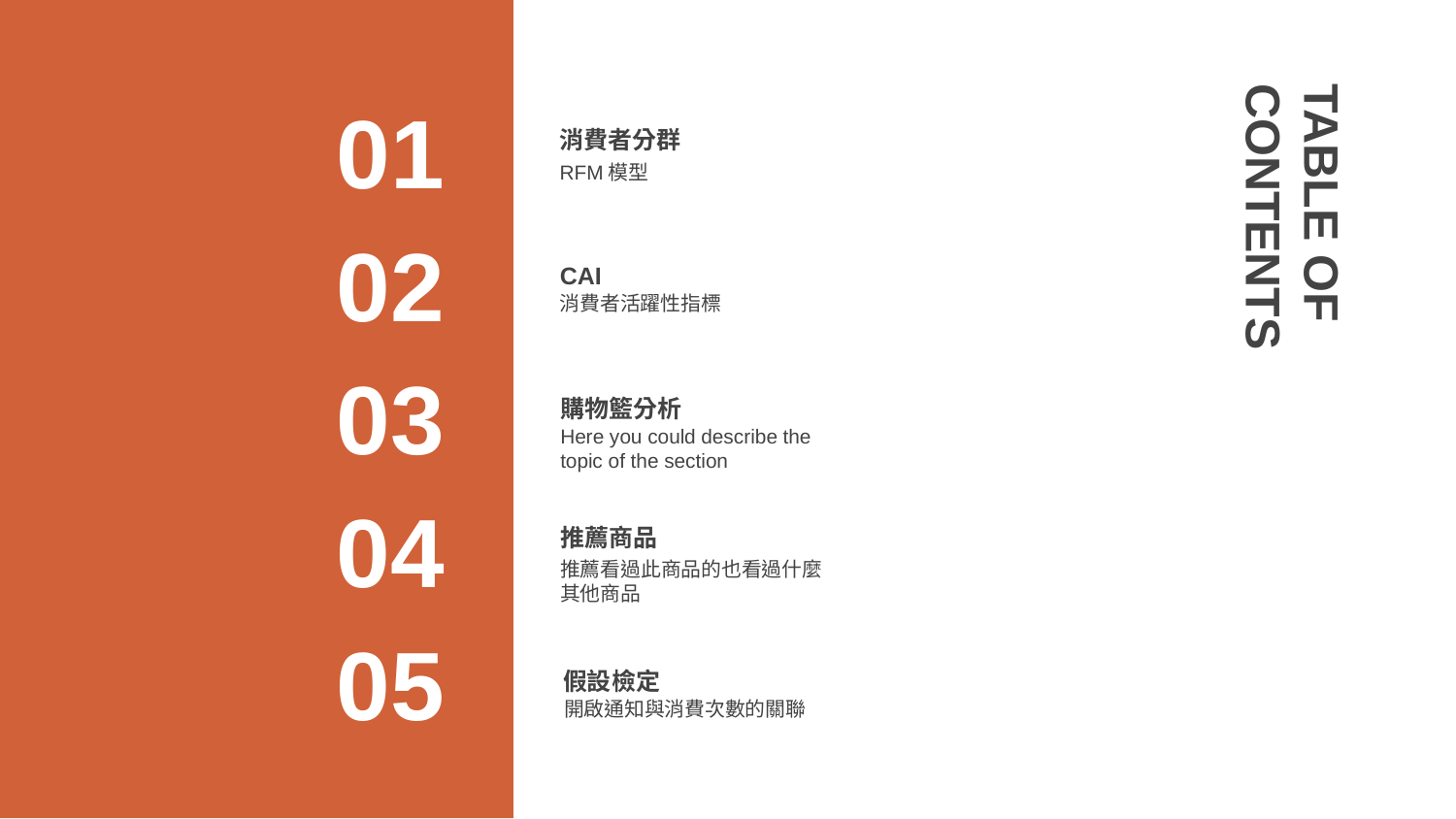

# 消費者分群
01
RFM模型

CAI
02
TABLE OF CONTENTS
消費者活躍性指標
購物籃分析
03
Here you could describe the topic of the section
推薦商品
04
推薦看過此商品的也看過什麼其他商品
假設檢定
05
開啟通知與消費次數的關聯